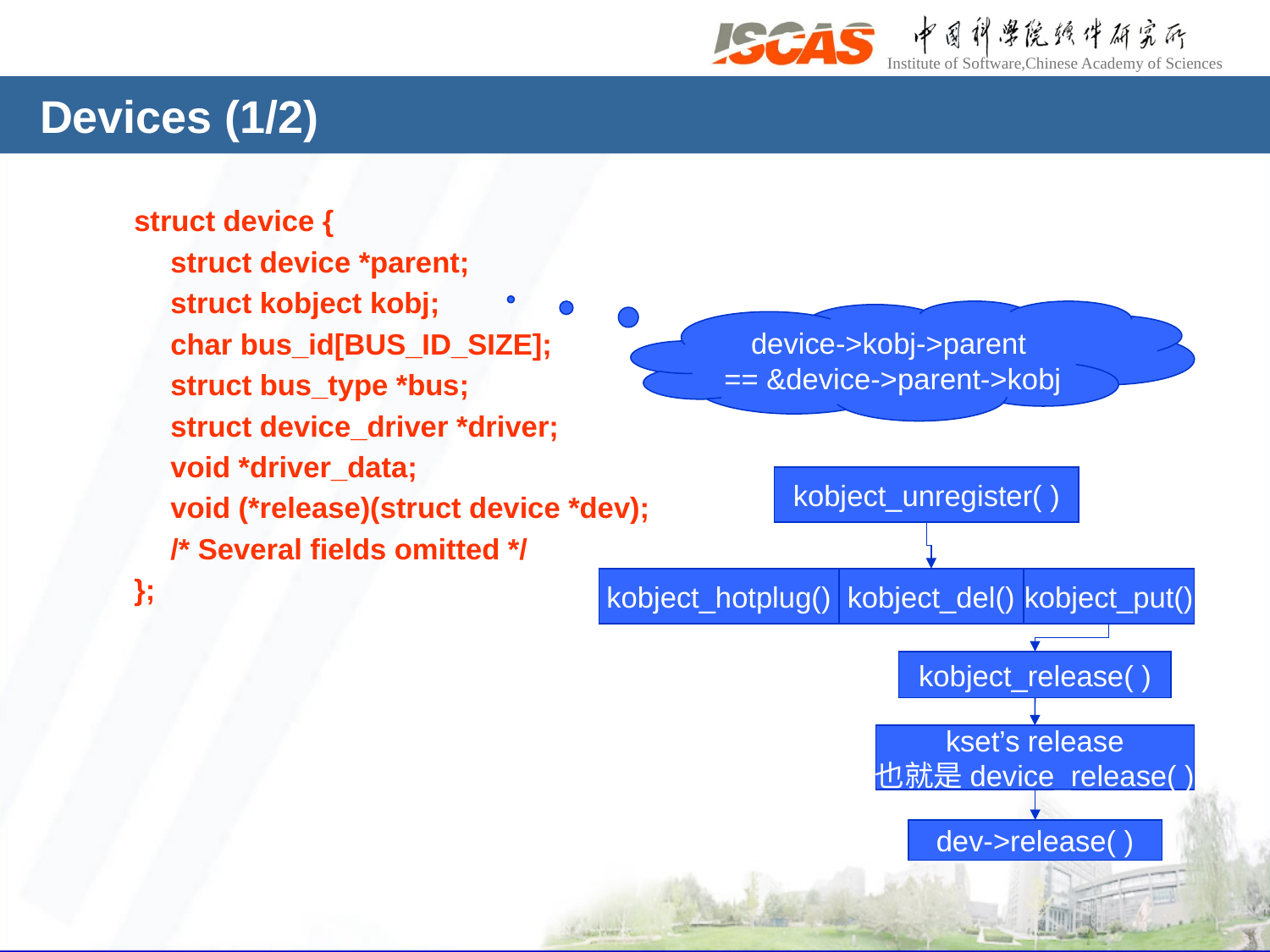

# Devices (1/2)
struct device {
	struct device *parent;
	struct kobject kobj;
	char bus_id[BUS_ID_SIZE];
	struct bus_type *bus;
	struct device_driver *driver;
	void *driver_data;
	void (*release)(struct device *dev);
	/* Several fields omitted */
};

Must be set before registering
device->kobj->parent
== &device->parent->kobj
kobject_unregister( )
kobject_hotplug()
kobject_del()
kobject_put()
kobject_release( )
kset’s release
也就是device_release( )
dev->release( )